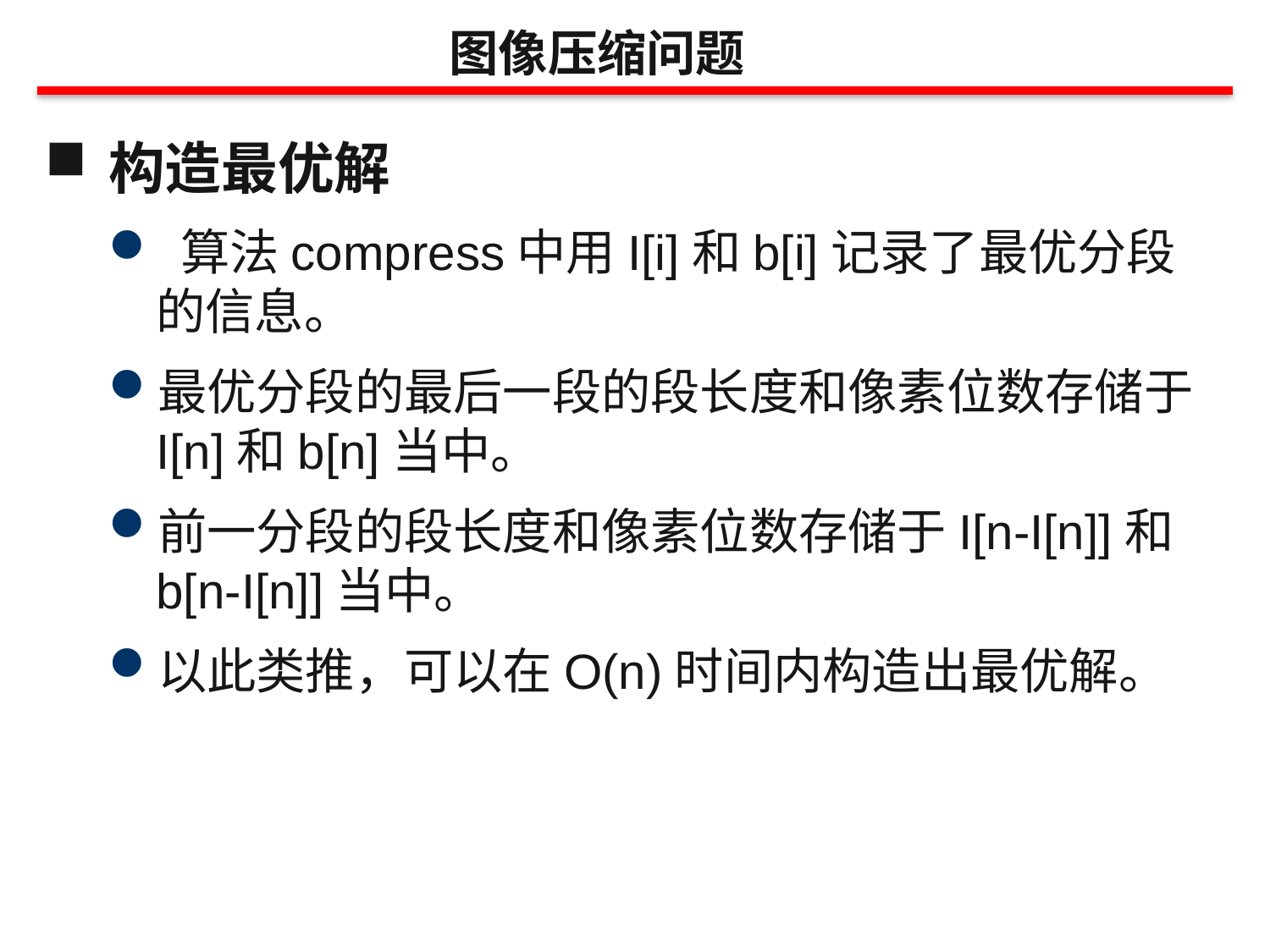

图像压缩问题
构造最优解
 算法compress中用I[i]和b[i]记录了最优分段的信息。
最优分段的最后一段的段长度和像素位数存储于I[n]和b[n]当中。
前一分段的段长度和像素位数存储于I[n-I[n]]和b[n-I[n]]当中。
以此类推，可以在O(n)时间内构造出最优解。